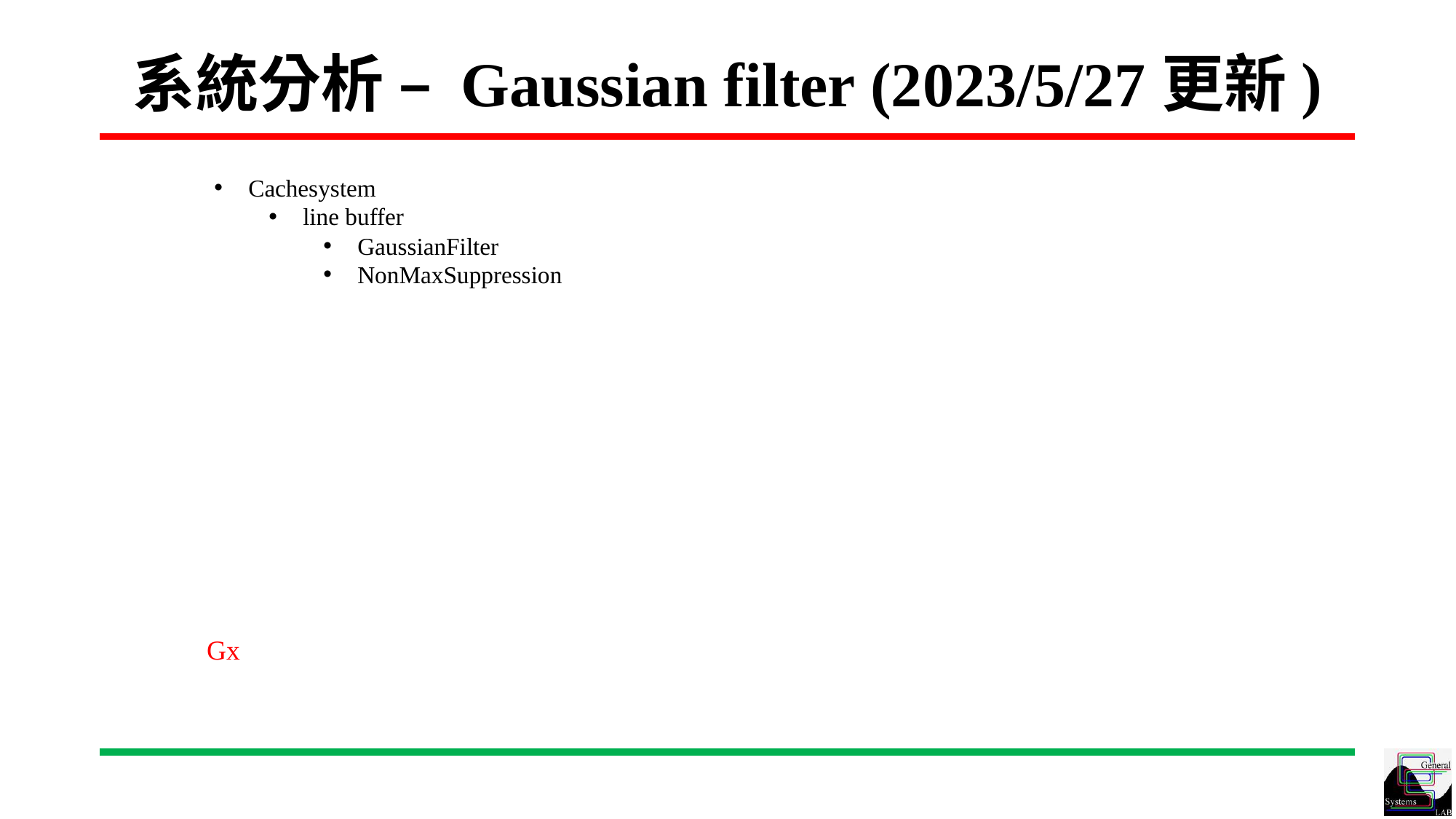

# 系統分析 – Gaussian filter (2023/5/27更新)
Cachesystem
line buffer
GaussianFilter
NonMaxSuppression

Gx